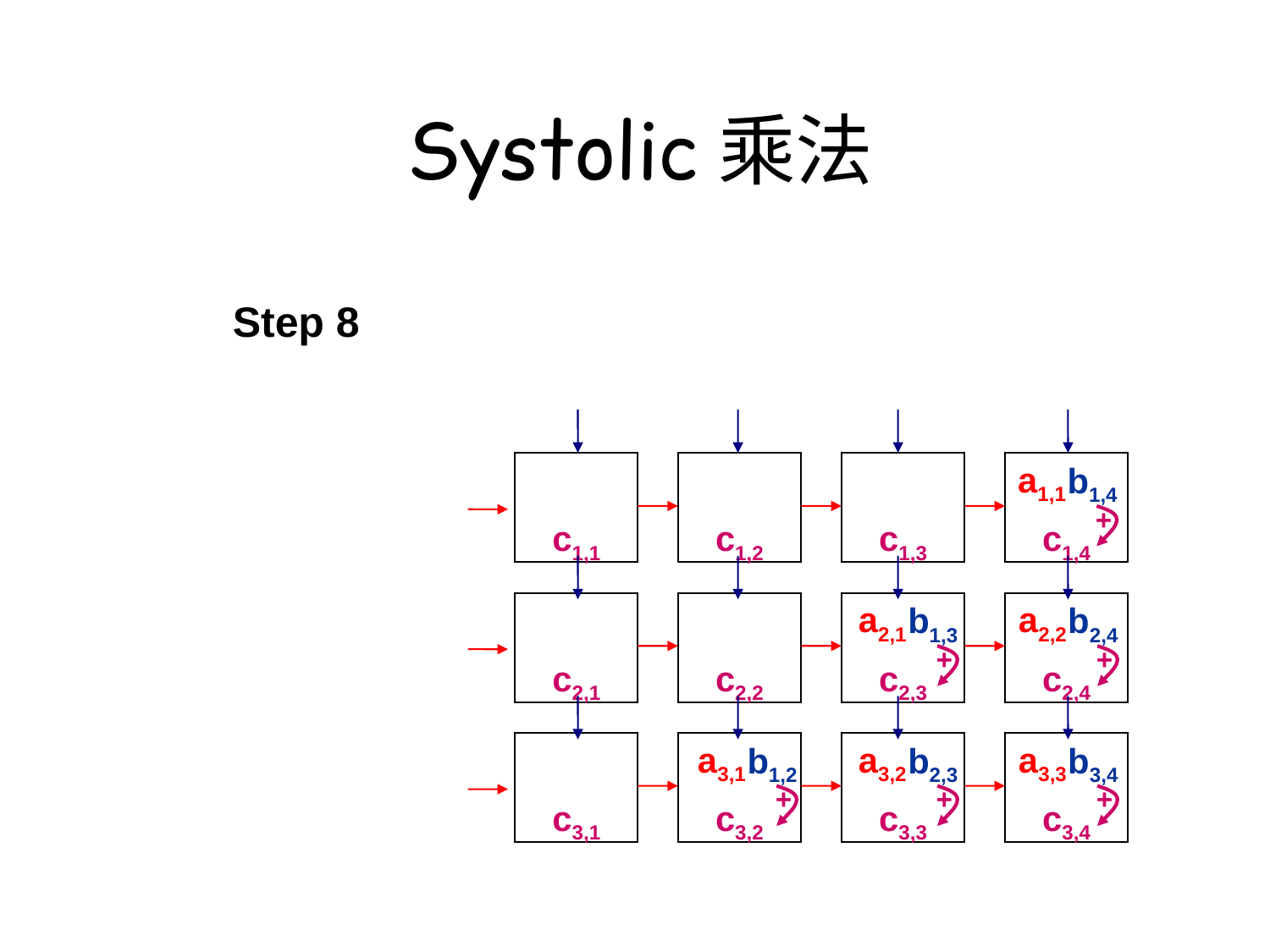

# Systolic乘法
Step 8

a1,1
b1,4

c1,1

c1,2

c1,3

c1,4

+

a2,1
a2,2
b1,3
b2,4

c2,1

c2,2

c2,3

c2,4

+

+

a3,1
a3,2
a3,3
b1,2
b2,3
b3,4

c3,1

c3,2

c3,3

c3,4

+

+

+